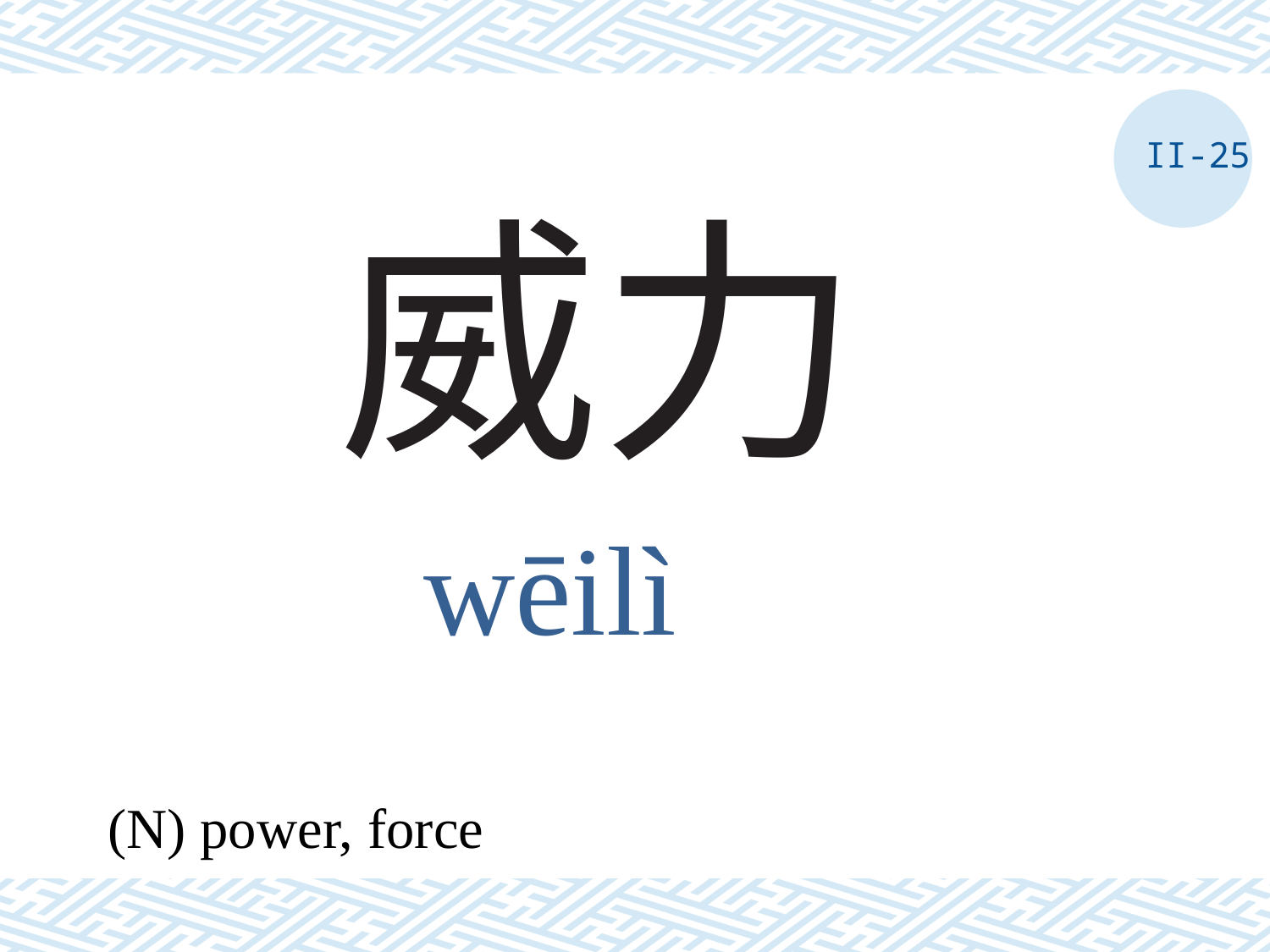

II-25

# 威力
wēilì
(N) power, force